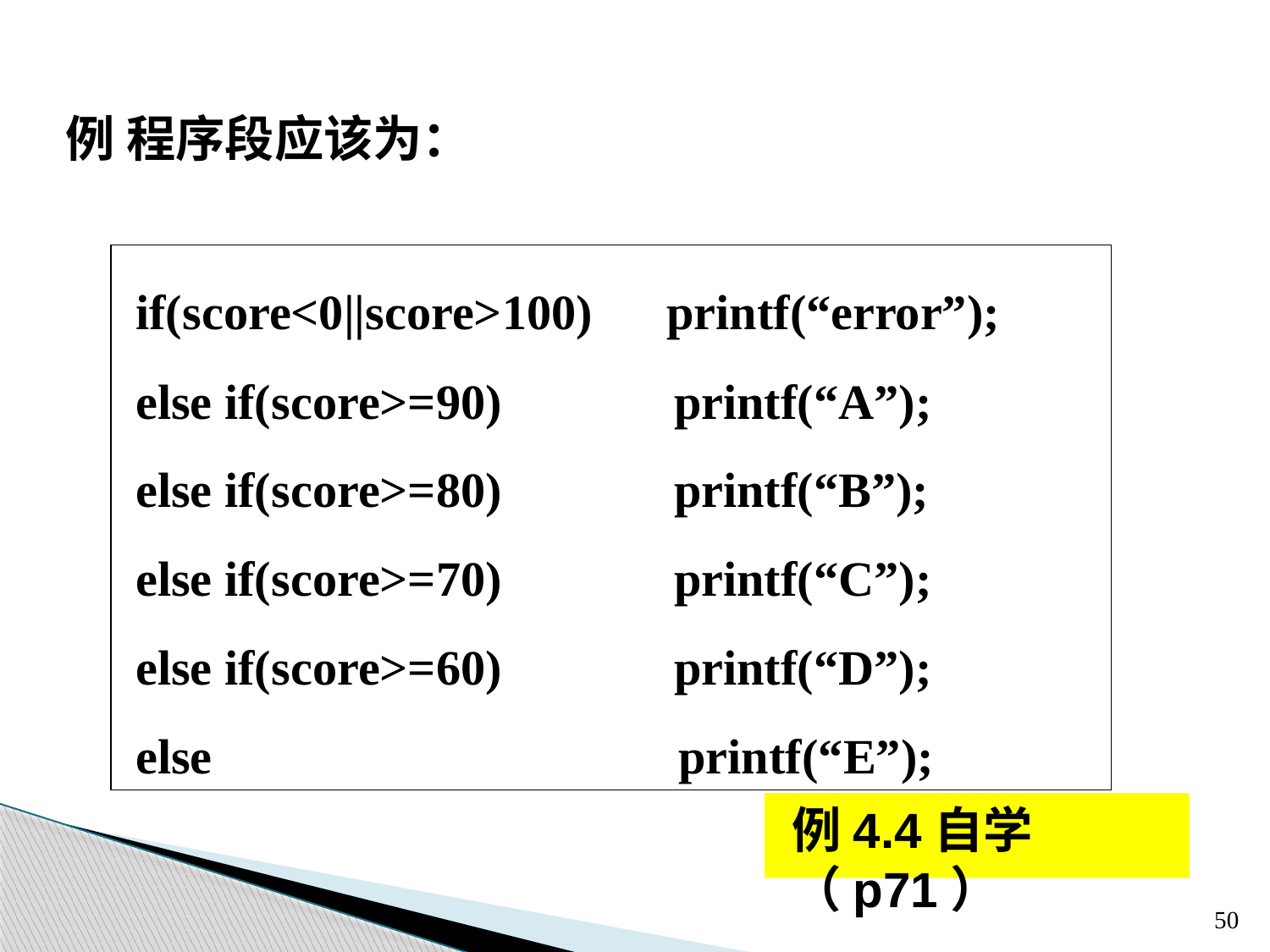

例 程序段应该为：
 if(score<0||score>100)      printf(“error”);
 else if(score>=90)              printf(“A”);
 else if(score>=80)              printf(“B”);
 else if(score>=70)              printf(“C”);
 else if(score>=60)              printf(“D”);
 else                                      printf(“E”);
例4.4自学（p71）
50